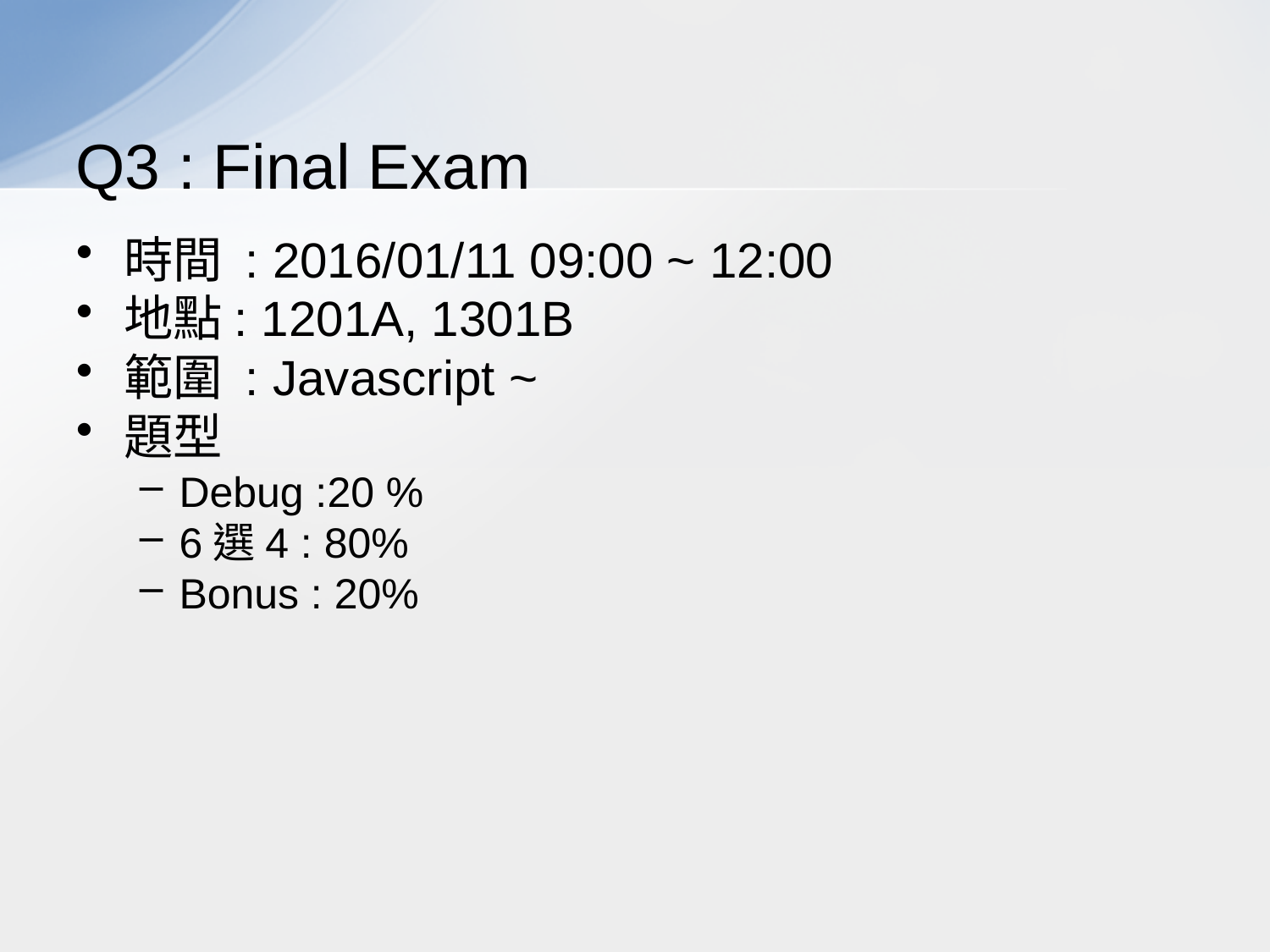

# Q3 : Final Exam
時間 : 2016/01/11 09:00 ~ 12:00
地點: 1201A, 1301B
範圍 : Javascript ~
題型
Debug :20 %
6選4 : 80%
Bonus : 20%